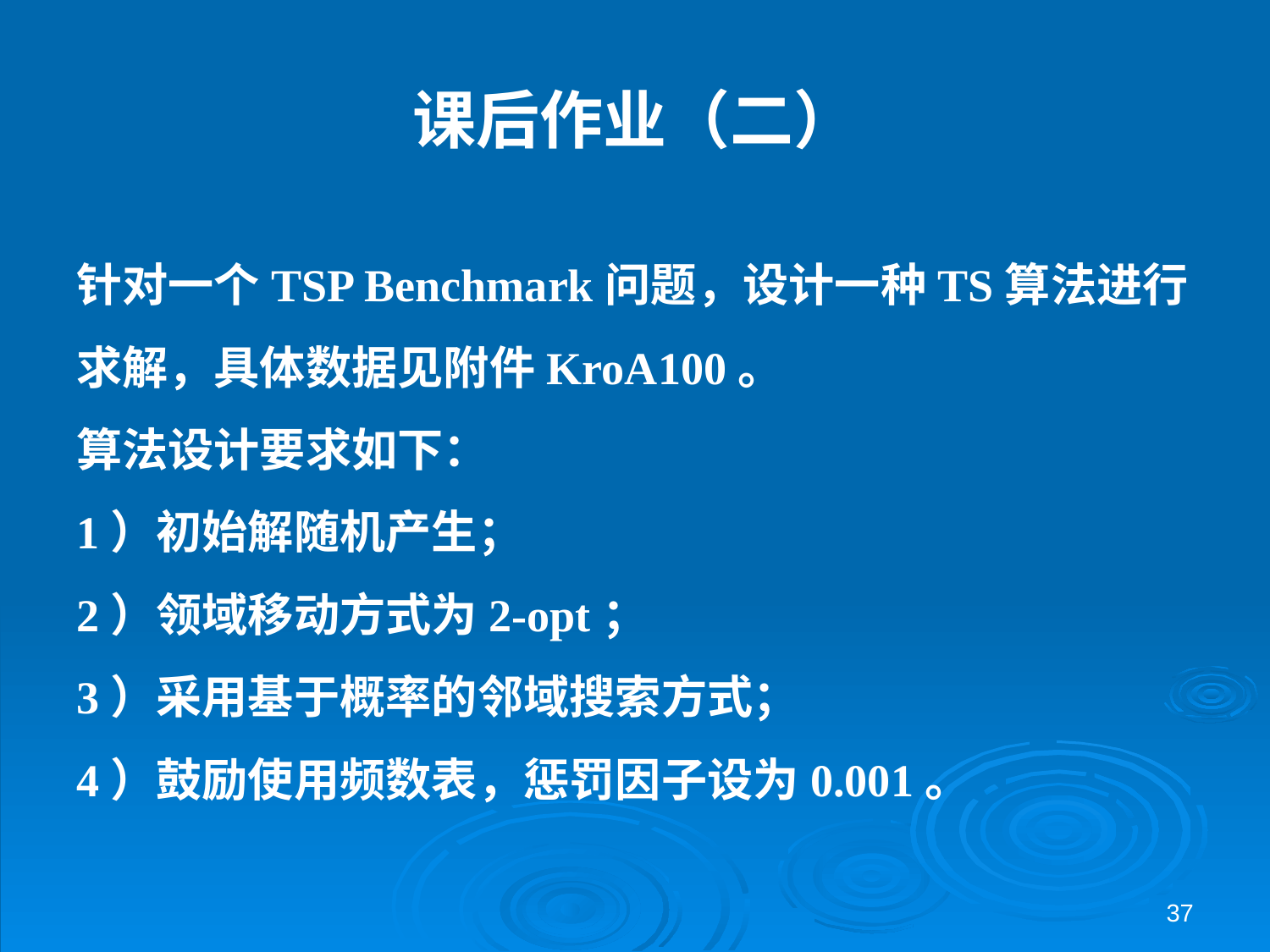

# 课后作业（二）
针对一个TSP Benchmark问题，设计一种TS算法进行求解，具体数据见附件KroA100。
算法设计要求如下：
1）初始解随机产生；
2）领域移动方式为2-opt；
3）采用基于概率的邻域搜索方式；
4）鼓励使用频数表，惩罚因子设为0.001。

37